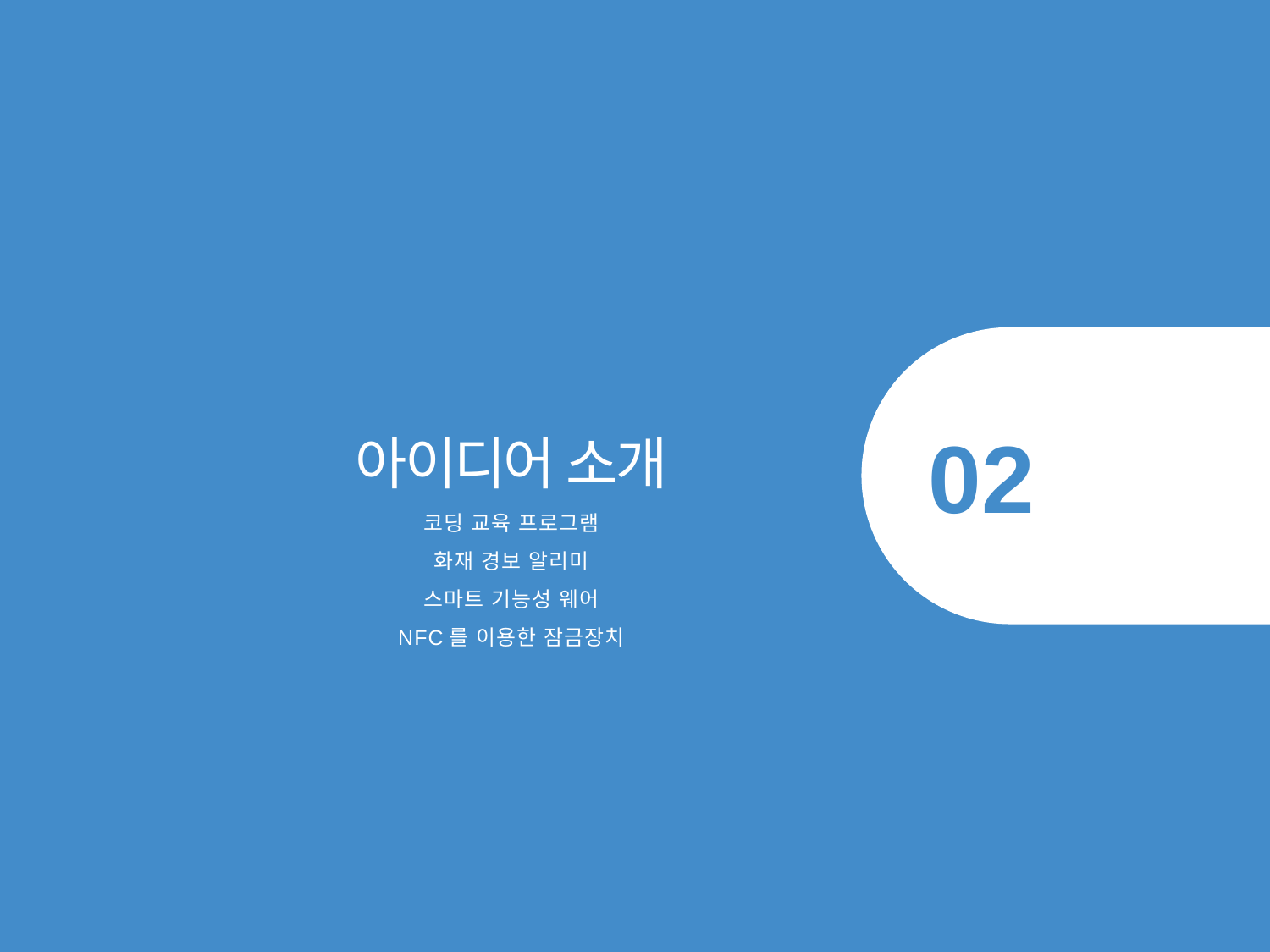

02
아이디어 소개
코딩 교육 프로그램
화재 경보 알리미
스마트 기능성 웨어
NFC를 이용한 잠금장치